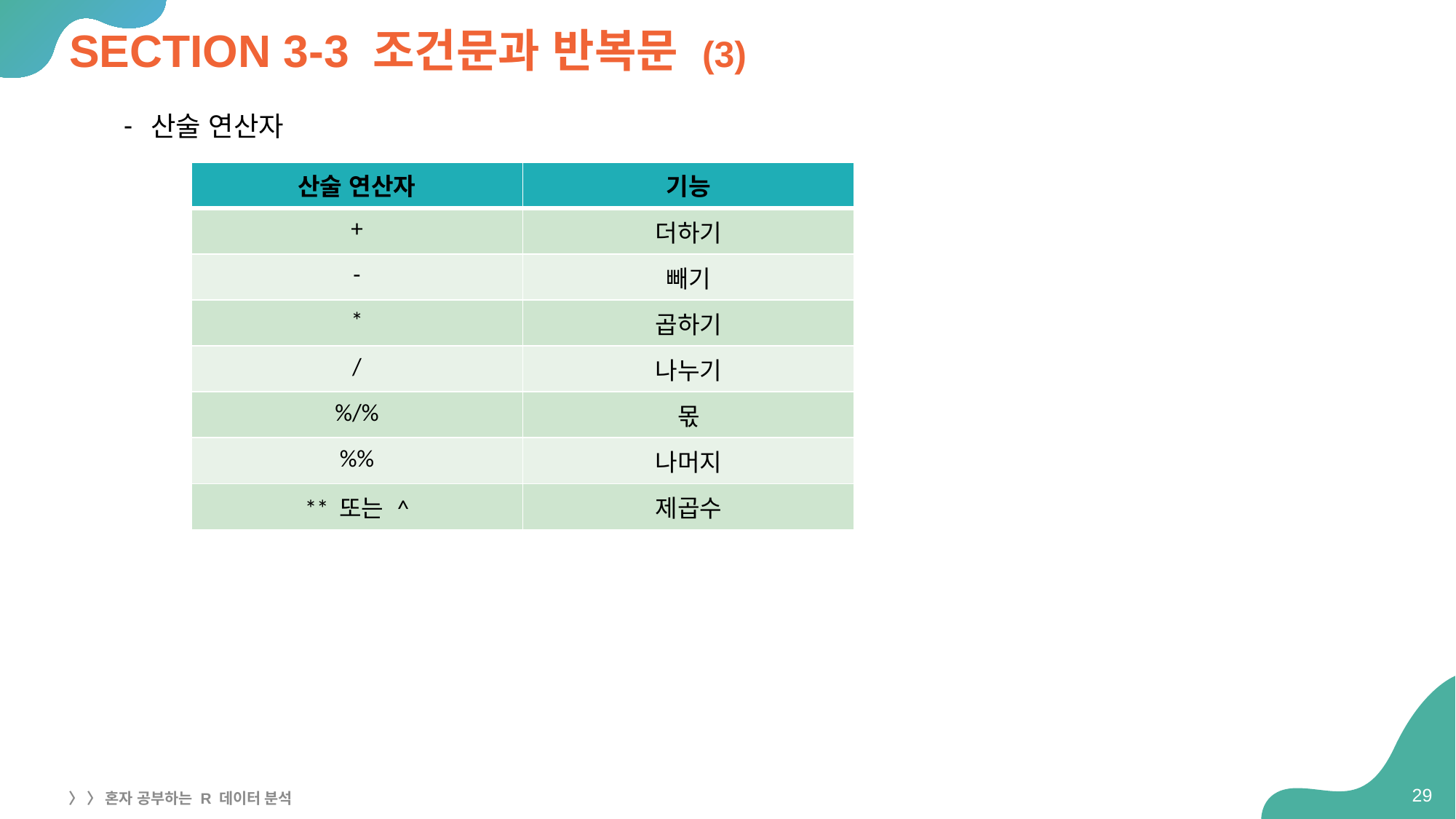

# SECTION 3-3 조건문과 반복문 (3)
산술 연산자
| 산술 연산자 | 기능 |
| --- | --- |
| + | 더하기 |
| - | 빼기 |
| \* | 곱하기 |
| / | 나누기 |
| %/% | 몫 |
| %% | 나머지 |
| \*\* 또는 ^ | 제곱수 |
29
〉 〉 혼자 공부하는 R 데이터 분석